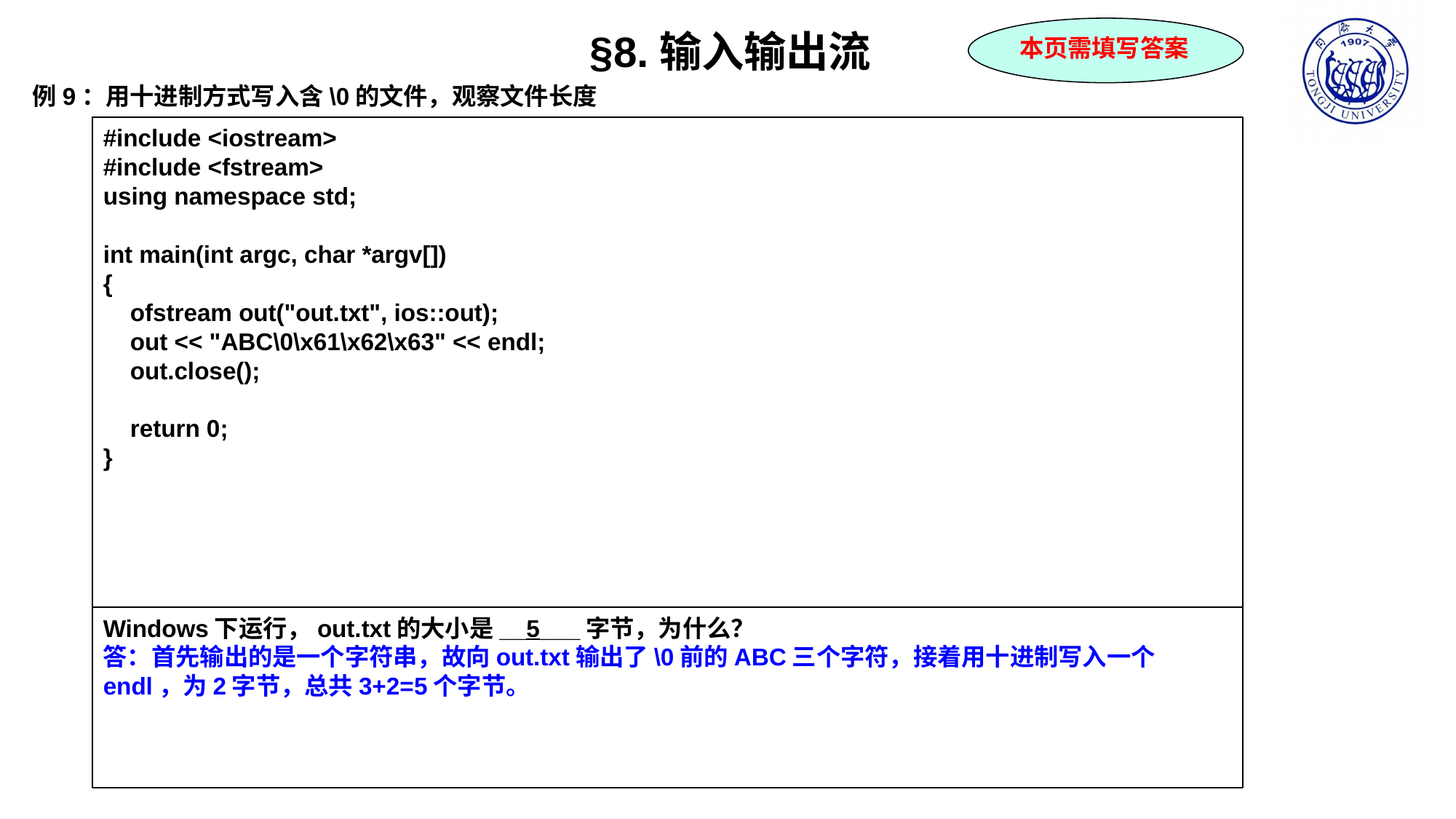

本页需填写答案
§8.输入输出流
例9：用十进制方式写入含\0的文件，观察文件长度
#include <iostream>
#include <fstream>
using namespace std;

int main(int argc, char *argv[])
{
    ofstream out("out.txt", ios::out);
    out << "ABC\0\x61\x62\x63" << endl;
    out.close();

    return 0;
}
Windows下运行，out.txt的大小是__5___字节，为什么？
答：首先输出的是一个字符串，故向out.txt输出了\0前的ABC三个字符，接着用十进制写入一个endl，为2字节，总共3+2=5个字节。